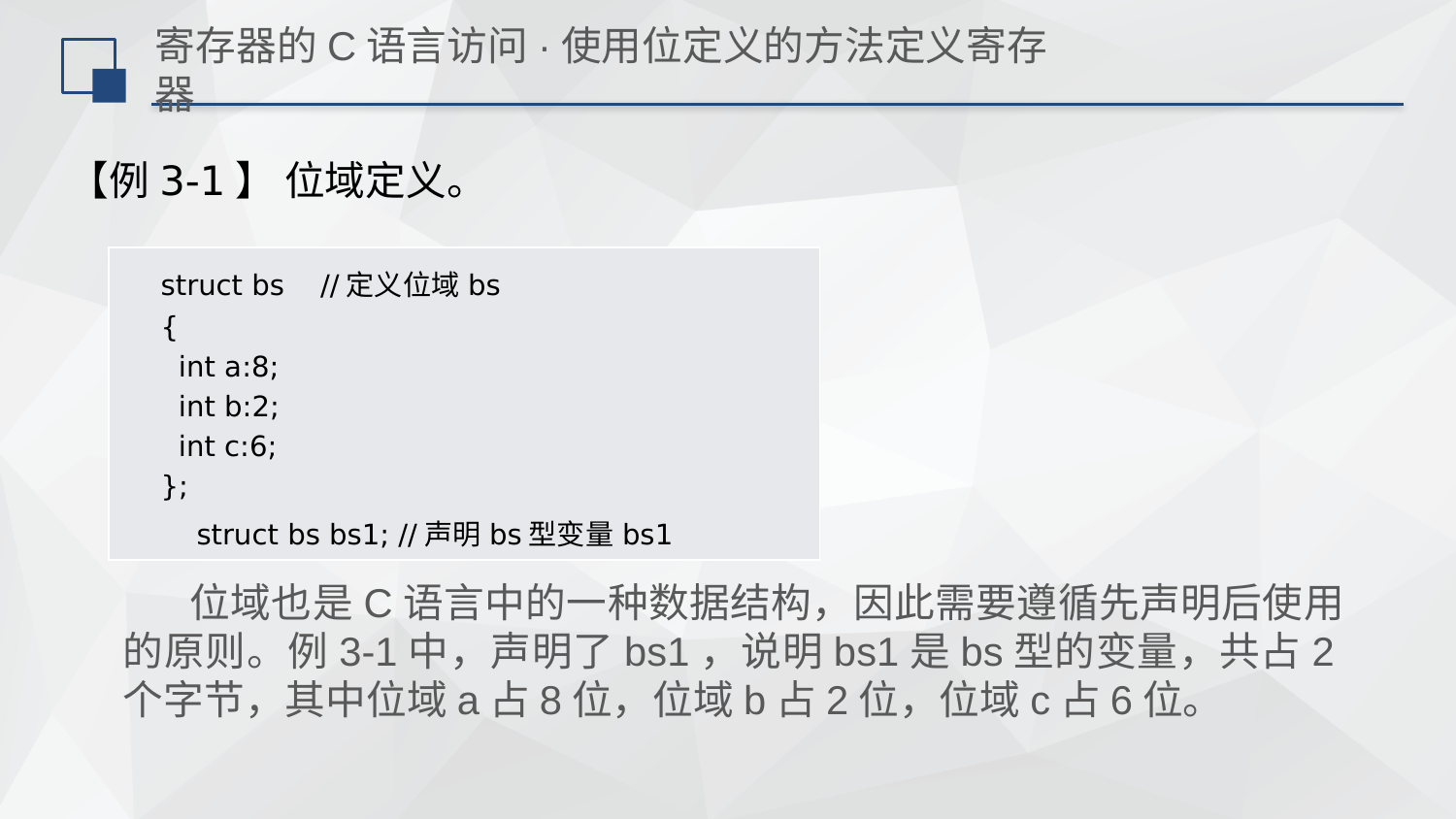

# 寄存器的C语言访问·使用位定义的方法定义寄存器
【例3-1】 位域定义。
| struct bs //定义位域bs { int a:8; int b:2; int c:6; }; struct bs bs1; //声明bs型变量bs1 |
| --- |
      位域也是C语言中的一种数据结构，因此需要遵循先声明后使用的原则。例3-1中，声明了bs1，说明bs1是bs型的变量，共占2个字节，其中位域a占8位，位域b占2位，位域c占6位。